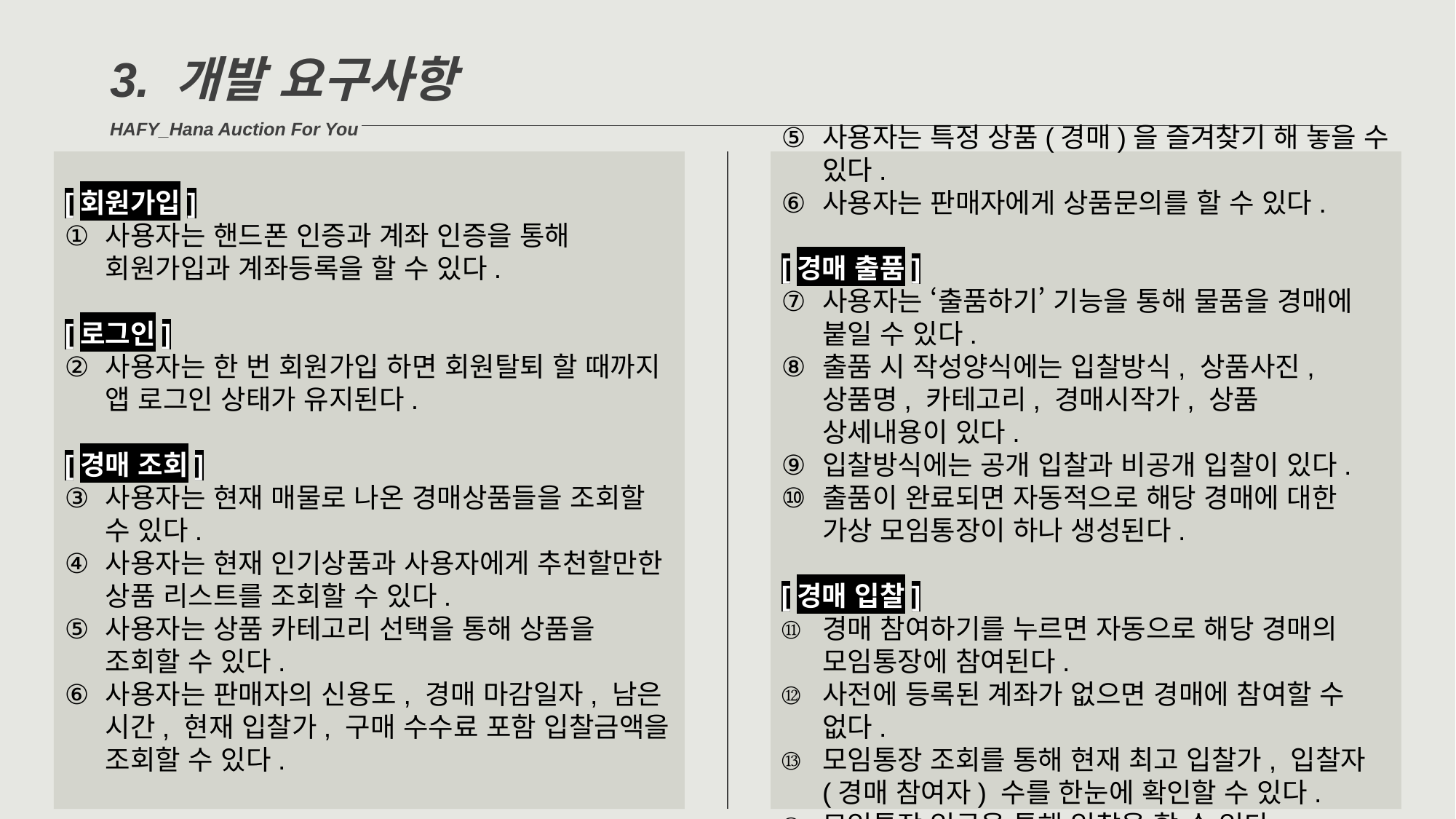

3. 개발 요구사항
HAFY_Hana Auction For You
[회원가입]
사용자는 핸드폰 인증과 계좌 인증을 통해 회원가입과 계좌등록을 할 수 있다.

[로그인]
사용자는 한 번 회원가입 하면 회원탈퇴 할 때까지 앱 로그인 상태가 유지된다.

[경매 조회]
사용자는 현재 매물로 나온 경매상품들을 조회할 수 있다.
사용자는 현재 인기상품과 사용자에게 추천할만한 상품 리스트를 조회할 수 있다.
사용자는 상품 카테고리 선택을 통해 상품을 조회할 수 있다.
사용자는 판매자의 신용도, 경매 마감일자, 남은 시간, 현재 입찰가, 구매 수수료 포함 입찰금액을 조회할 수 있다.
사용자는 특정 상품(경매)을 즐겨찾기 해 놓을 수 있다.
사용자는 판매자에게 상품문의를 할 수 있다.

[경매 출품]
사용자는 ‘출품하기’ 기능을 통해 물품을 경매에 붙일 수 있다.
출품 시 작성양식에는 입찰방식, 상품사진, 상품명, 카테고리, 경매시작가, 상품 상세내용이 있다.
입찰방식에는 공개 입찰과 비공개 입찰이 있다.
출품이 완료되면 자동적으로 해당 경매에 대한 가상 모임통장이 하나 생성된다.

[경매 입찰]
경매 참여하기를 누르면 자동으로 해당 경매의 모임통장에 참여된다.
사전에 등록된 계좌가 없으면 경매에 참여할 수 없다.
모임통장 조회를 통해 현재 최고 입찰가, 입찰자(경매 참여자) 수를 한눈에 확인할 수 있다.
모임통장 입금을 통해 입찰을 할 수 있다.